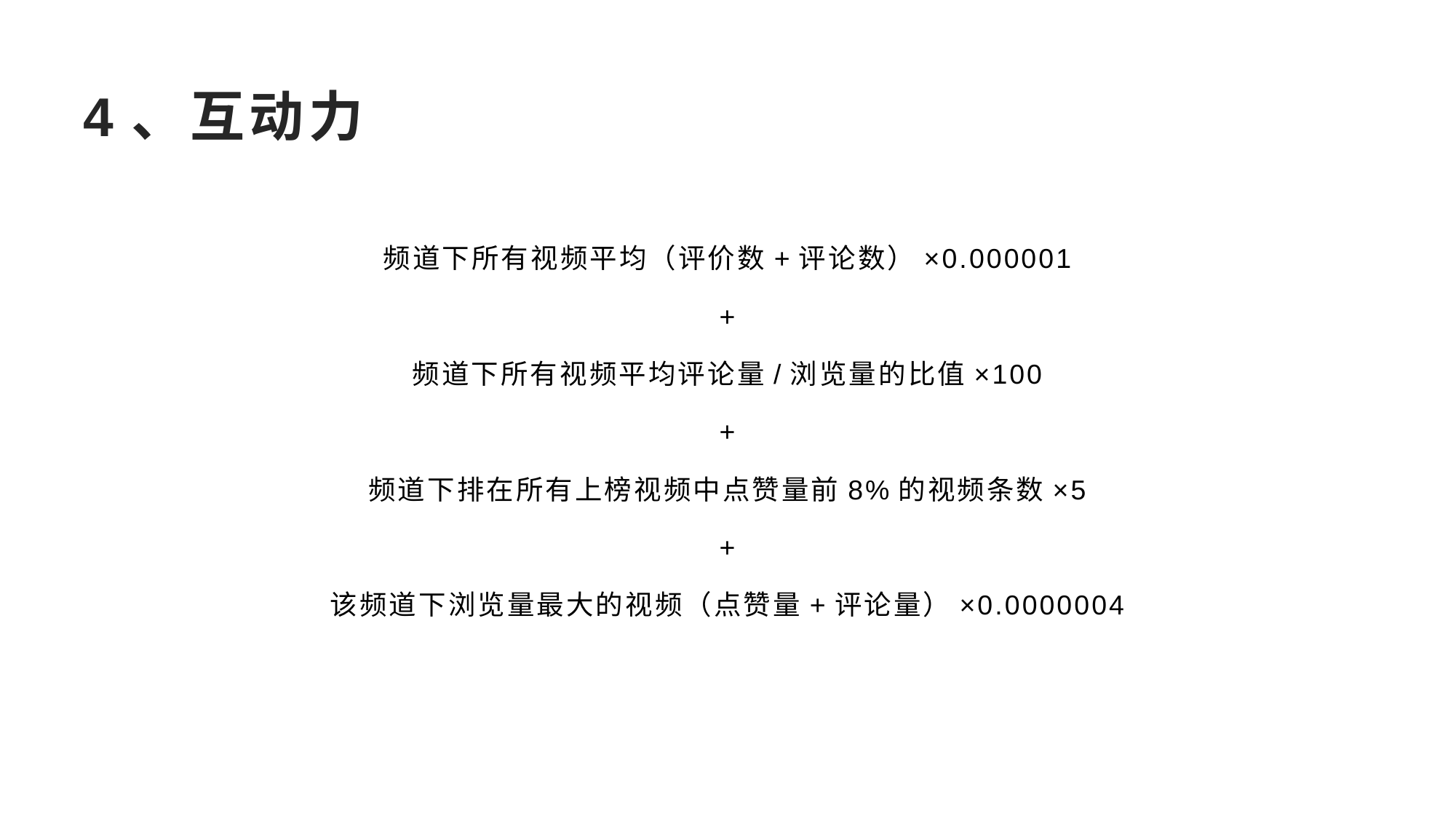

# 4、互动力

频道下所有视频平均（评价数+评论数）×0.000001
+
频道下所有视频平均评论量/浏览量的比值×100
+
频道下排在所有上榜视频中点赞量前8%的视频条数×5
+
该频道下浏览量最大的视频（点赞量+评论量）×0.0000004